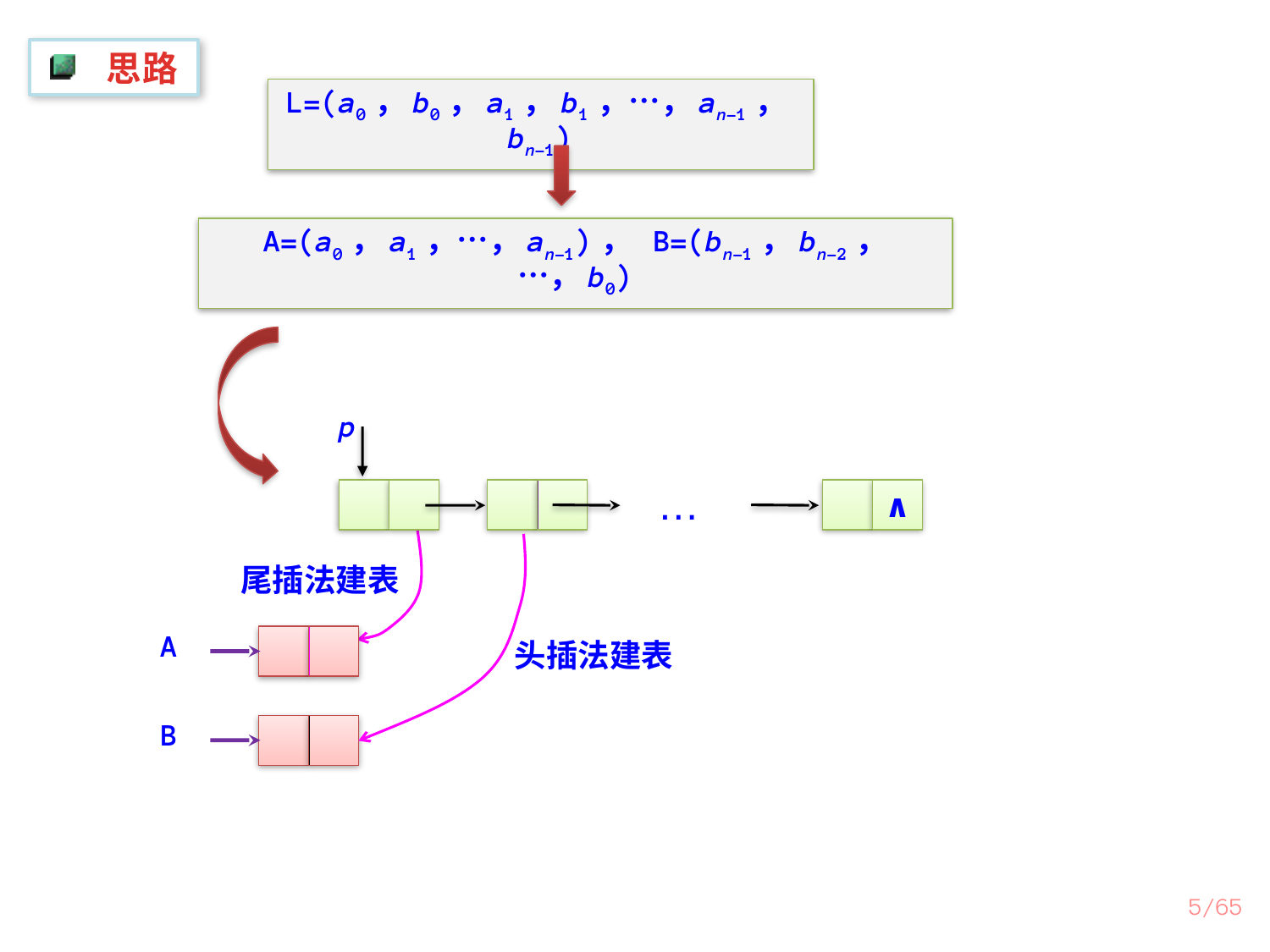

思路
L=(a0，b0，a1，b1，…，an-1，bn-1)

A=(a0，a1，…，an-1)，  B=(bn-1，bn-2，…，b0)

p

∧
…

尾插法建表
A

头插法建表

B

5/65